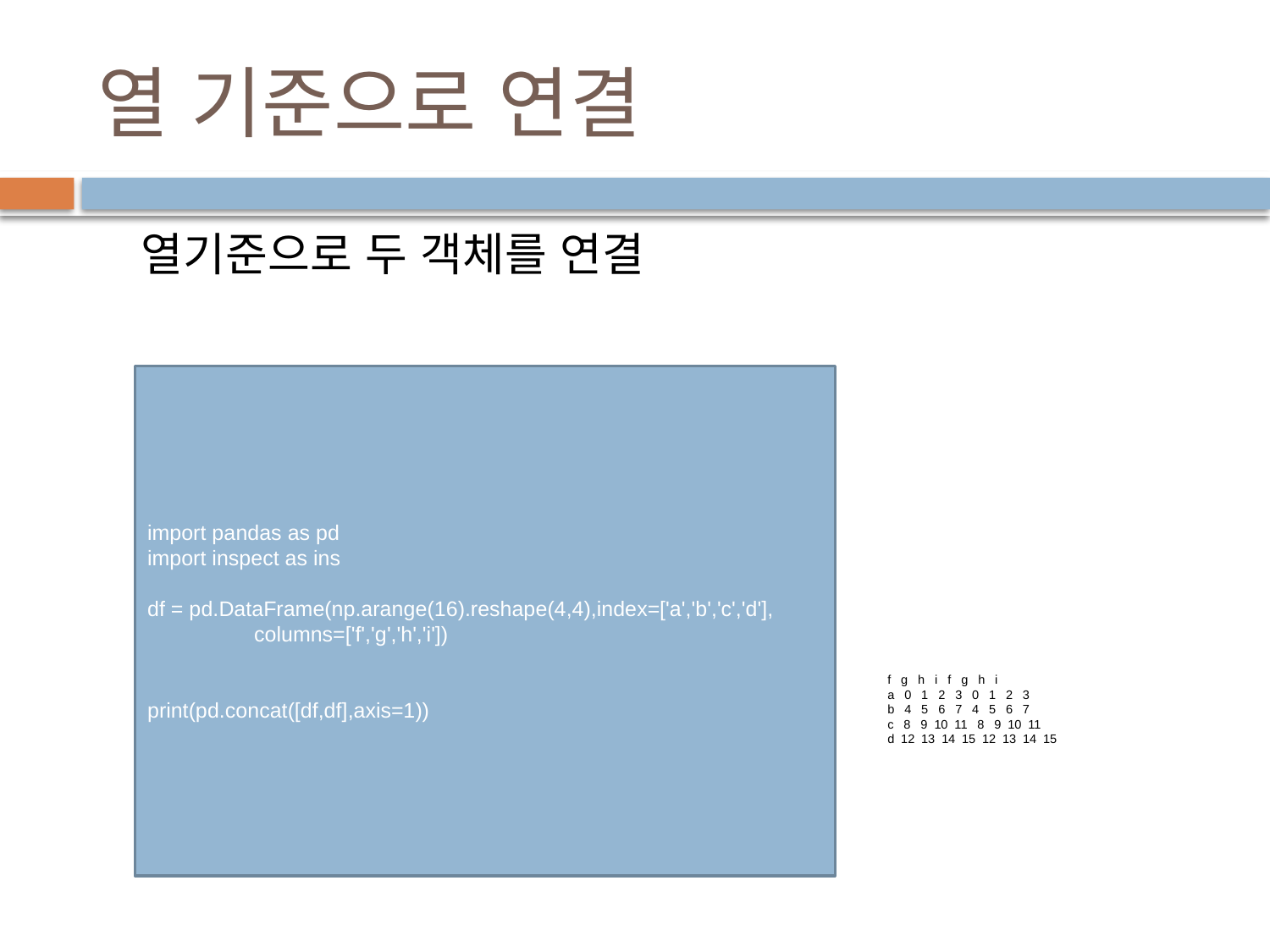

# 열 기준으로 연결
열기준으로 두 객체를 연결
import pandas as pd
import inspect as ins

df = pd.DataFrame(np.arange(16).reshape(4,4),index=['a','b','c','d'],
                  columns=['f','g','h','i'])

print(pd.concat([df,df],axis=1))
f   g   h   i   f   g   h   i
a   0   1   2   3   0   1   2   3
b   4   5   6   7   4   5   6   7
c   8   9  10  11   8   9  10  11
d  12  13  14  15  12  13  14  15